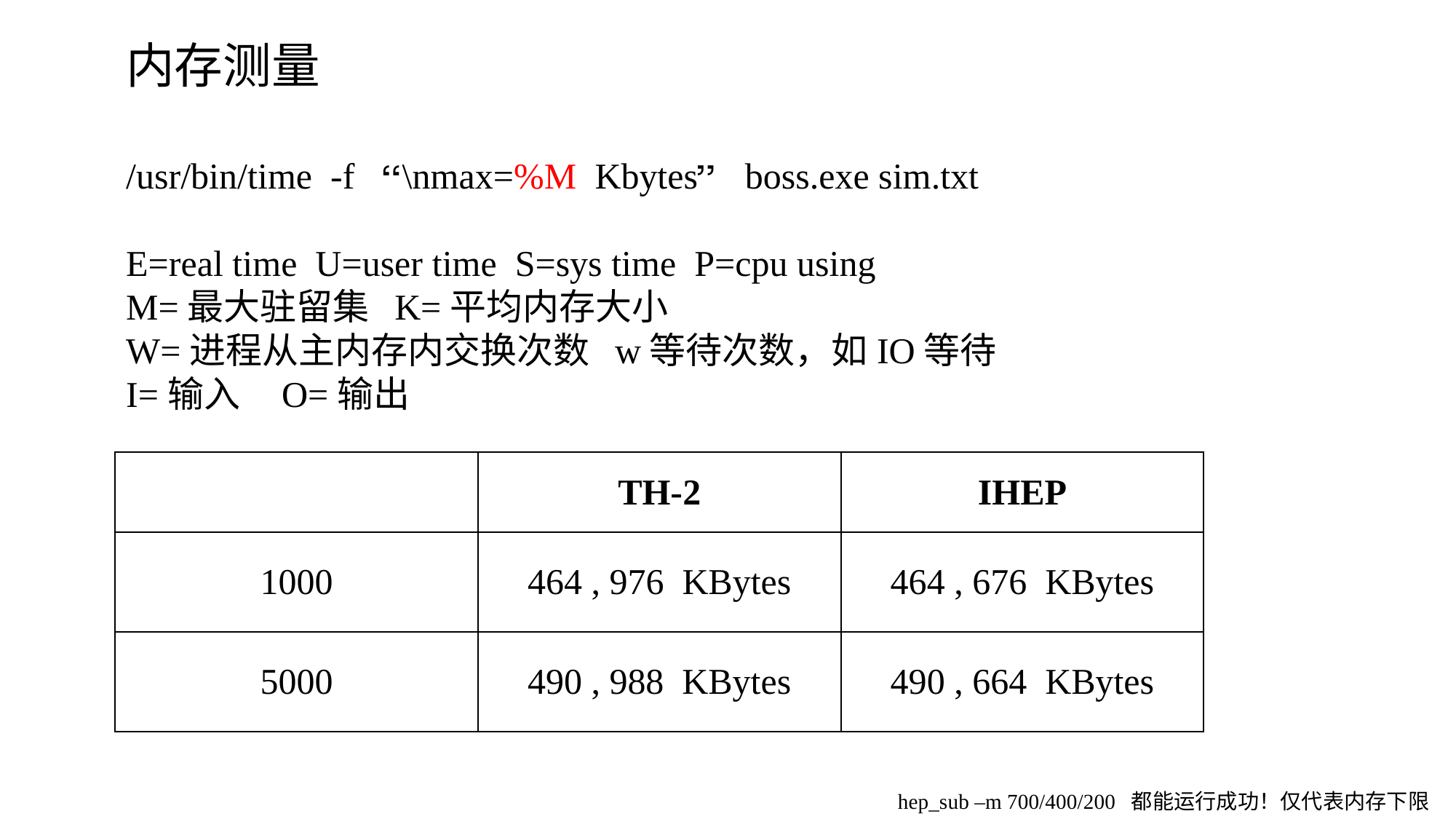

内存测量
/usr/bin/time  -f   “\nmax=%M  Kbytes”   boss.exe sim.txt

E=real time  U=user time  S=sys time  P=cpu using
M=最大驻留集  K=平均内存大小
W=进程从主内存内交换次数  w等待次数，如IO等待
I=输入    O=输出

|  | TH-2 | IHEP |
| --- | --- | --- |
| 1000 | 464 , 976 KBytes | 464 , 676 KBytes |
| 5000 | 490 , 988 KBytes | 490 , 664 KBytes |
hep_sub –m 700/400/200  都能运行成功！仅代表内存下限